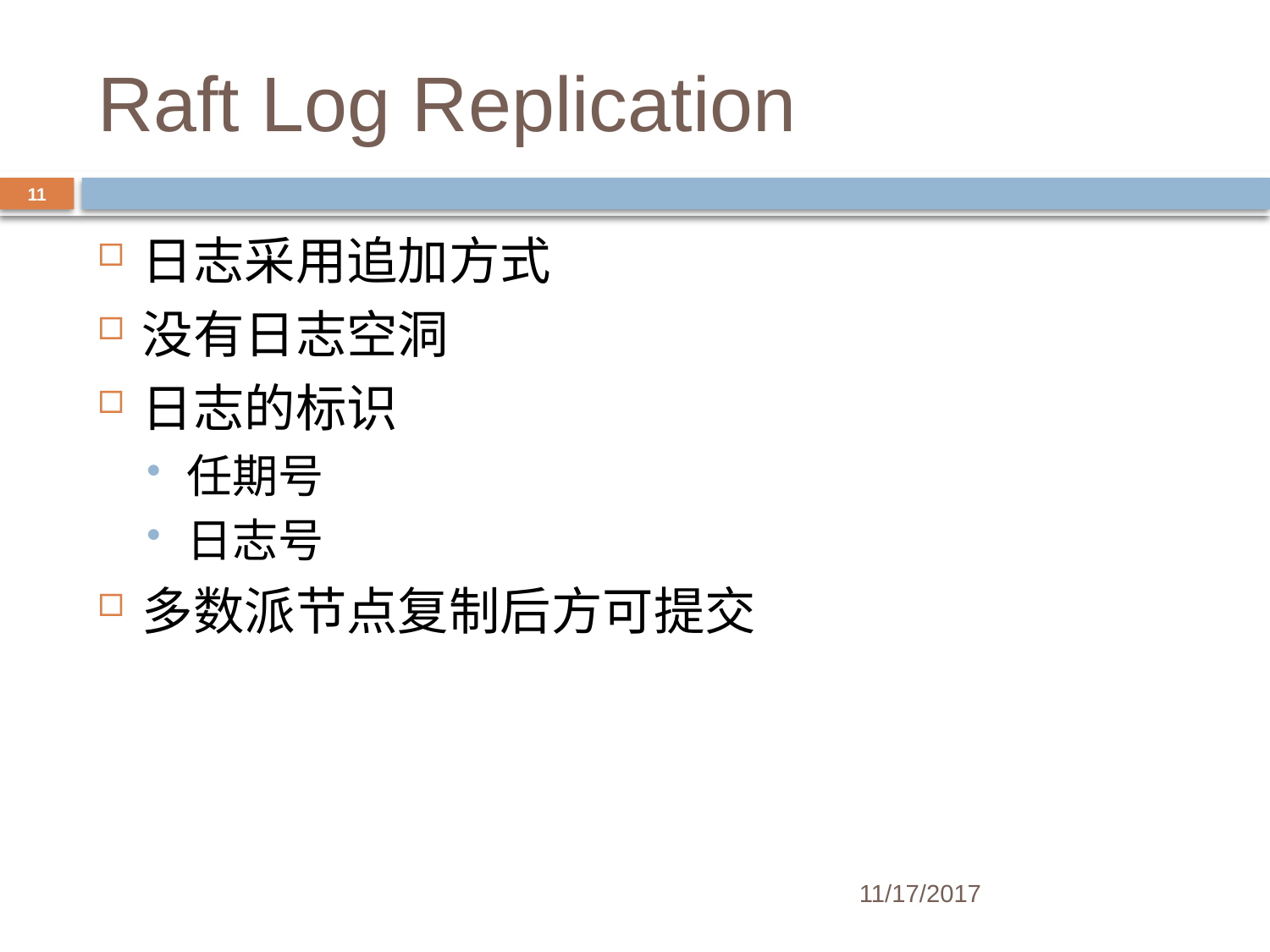

# Raft Log Replication
11
日志采用追加方式
没有日志空洞
日志的标识
任期号
日志号
多数派节点复制后方可提交

11/17/2017